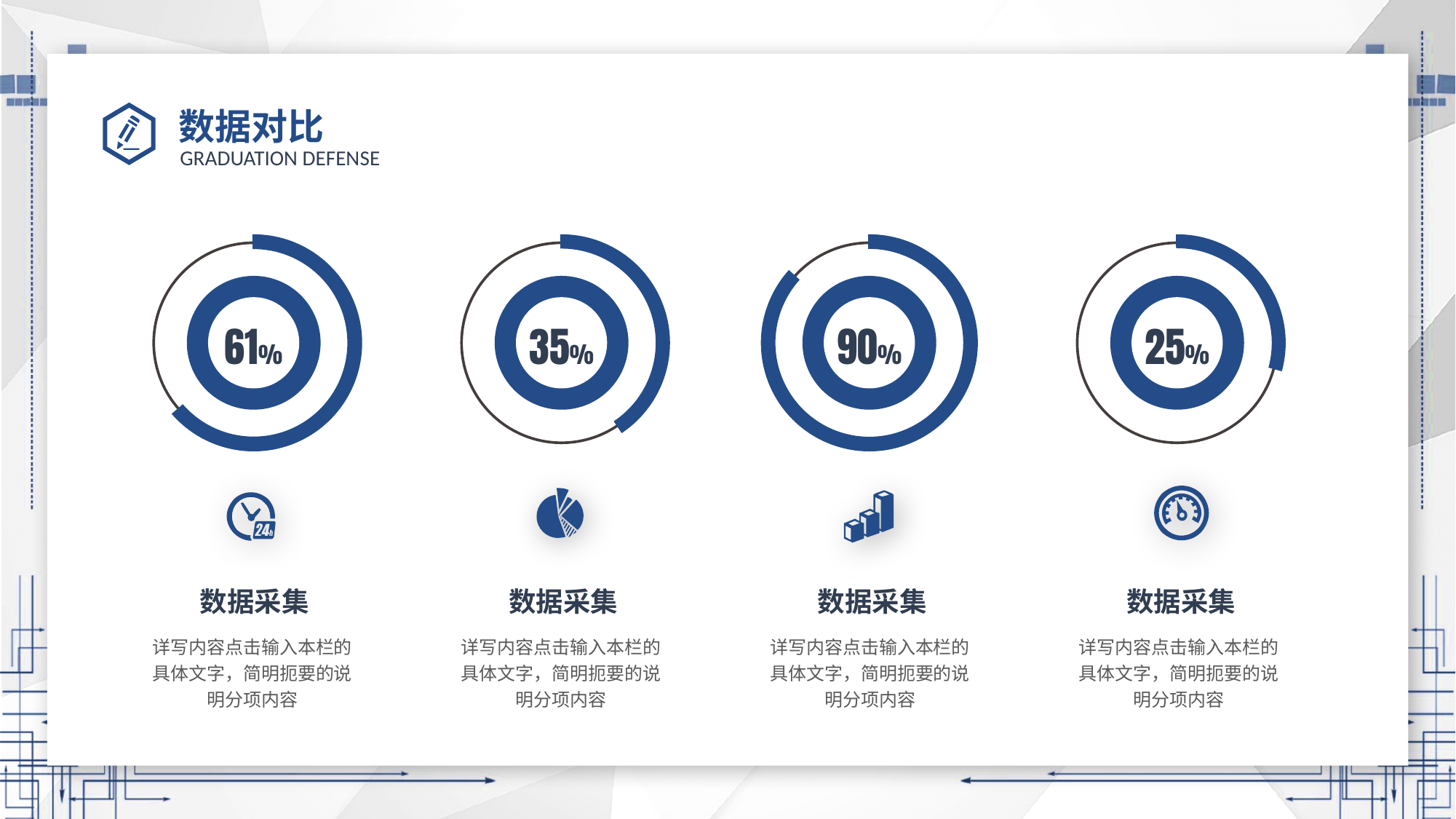

# 数据对比

61%

35%

90%

25%

数据采集
数据采集
数据采集
数据采集
详写内容点击输入本栏的具体文字，简明扼要的说明分项内容
详写内容点击输入本栏的具体文字，简明扼要的说明分项内容
详写内容点击输入本栏的具体文字，简明扼要的说明分项内容
详写内容点击输入本栏的具体文字，简明扼要的说明分项内容